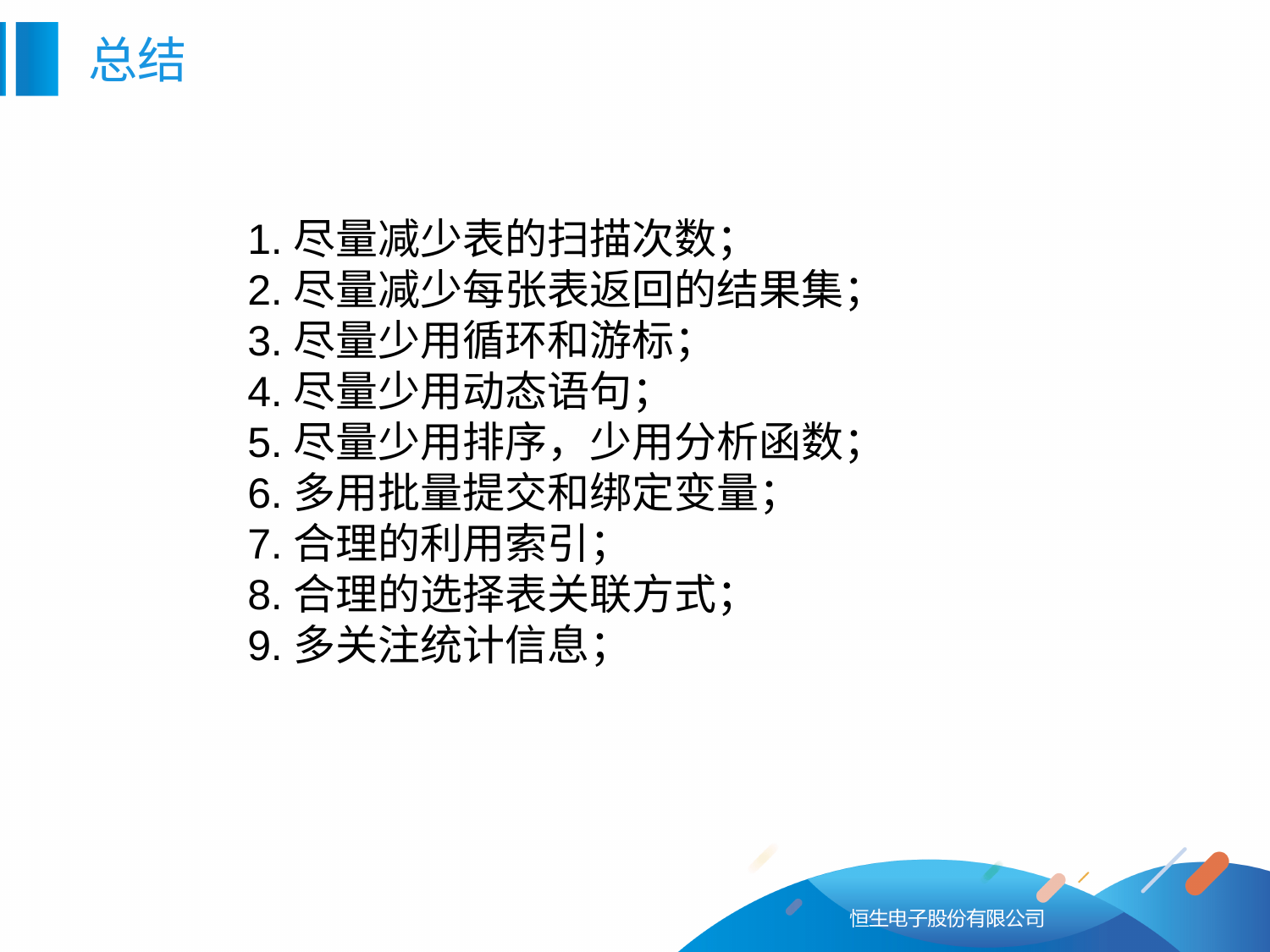

总结
1.尽量减少表的扫描次数；
2.尽量减少每张表返回的结果集；
3.尽量少用循环和游标；
4.尽量少用动态语句；
5.尽量少用排序，少用分析函数；
6.多用批量提交和绑定变量；
7.合理的利用索引；
8.合理的选择表关联方式；
9.多关注统计信息；